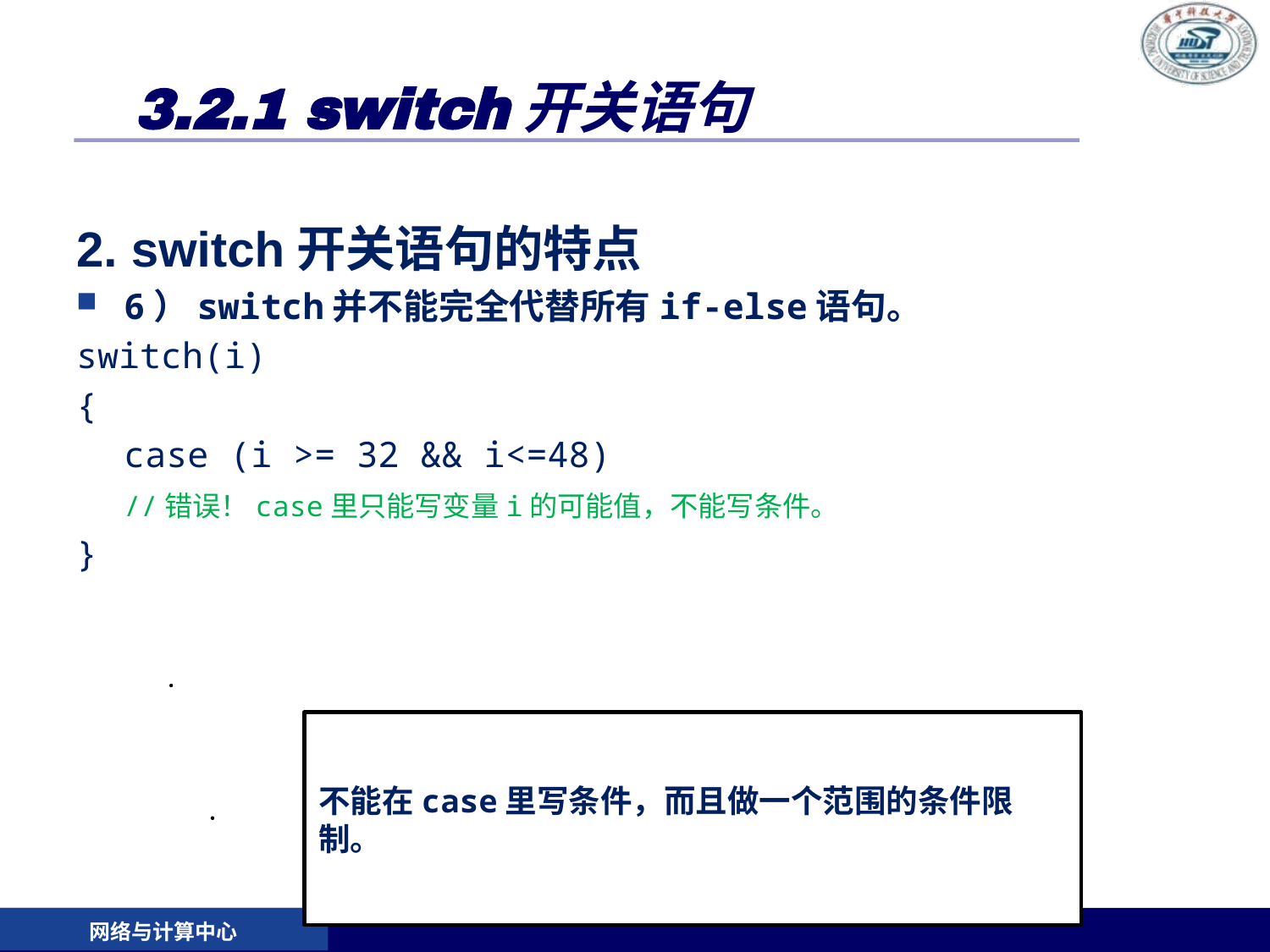

# 3.2.1 switch开关语句
2. switch开关语句的特点
6）switch并不能完全代替所有if-else语句。
switch(i)
{
	case (i >= 32 && i<=48)
	//错误！case里只能写变量i的可能值，不能写条件。
}

不能在case里写条件，而且做一个范围的条件限制。
网络与计算中心